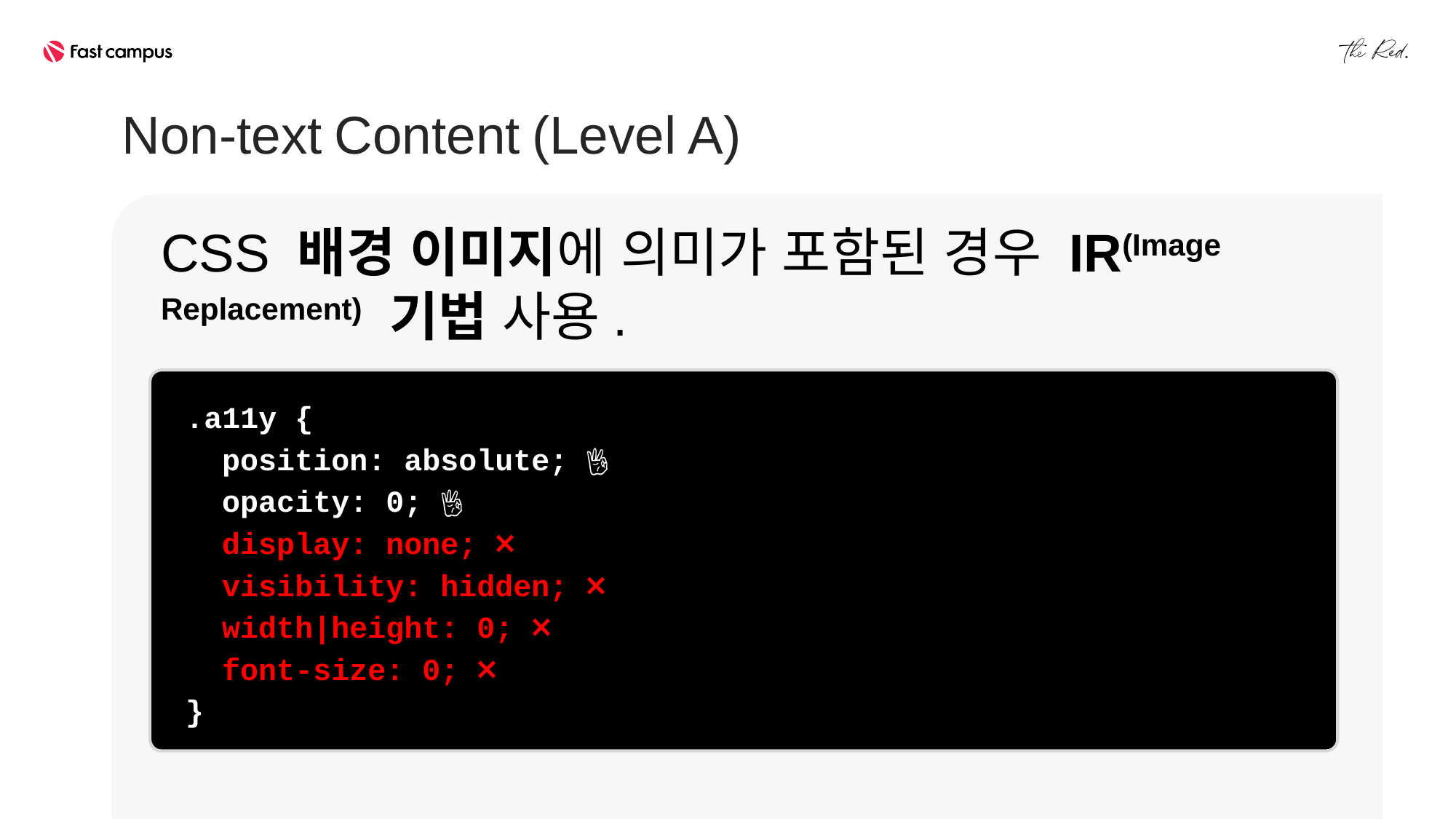

Non-text Content (Level A)
CSS 배경 이미지에 의미가 포함된 경우 IR(Image Replacement) 기법 사용.
.a11y {
  position: absolute; 👌
  opacity: 0; 👌
  display: none; ❌
  visibility: hidden; ❌
  width|height: 0; ❌
  font-size: 0; ❌
}